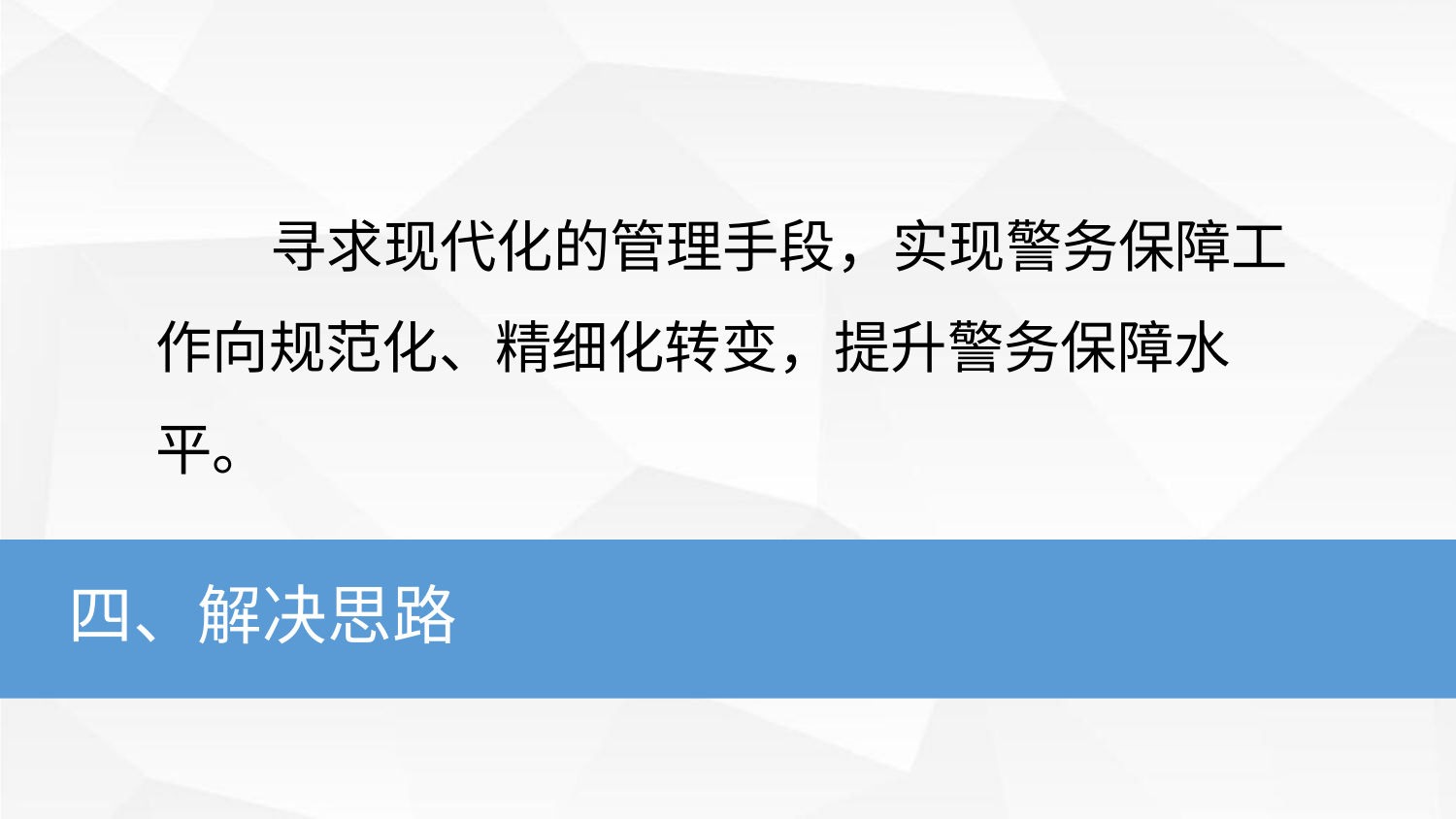

寻求现代化的管理手段，实现警务保障工作向规范化、精细化转变，提升警务保障水平。

四、解决思路